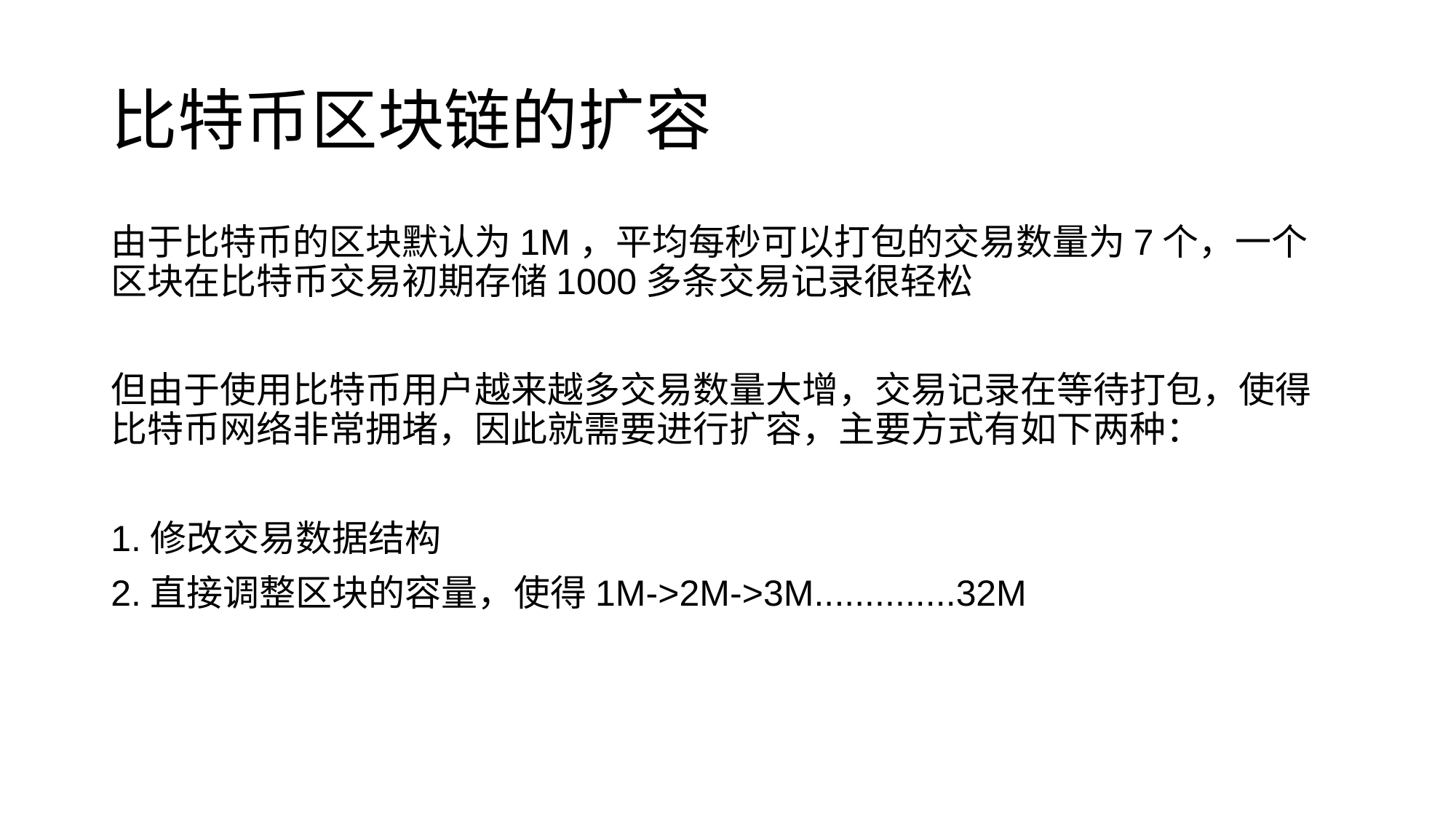

# 比特币区块链的扩容
由于比特币的区块默认为1M，平均每秒可以打包的交易数量为7个，一个区块在比特币交易初期存储1000多条交易记录很轻松

但由于使用比特币用户越来越多交易数量大增，交易记录在等待打包，使得比特币网络非常拥堵，因此就需要进行扩容，主要方式有如下两种：

1.修改交易数据结构
2.直接调整区块的容量，使得1M->2M->3M..............32M